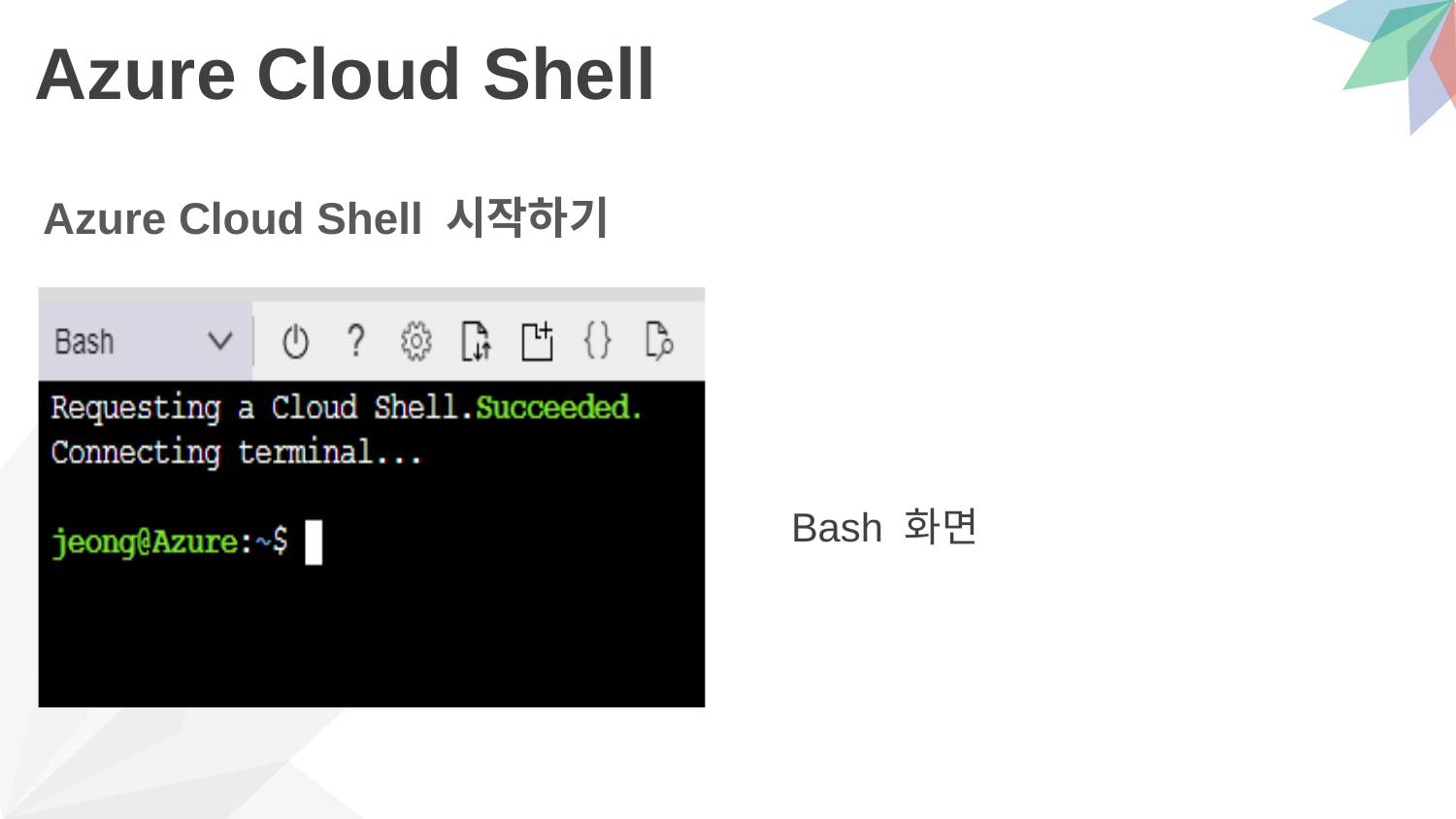

# Azure Cloud Shell
Azure Cloud Shell 시작하기

Bash 화면